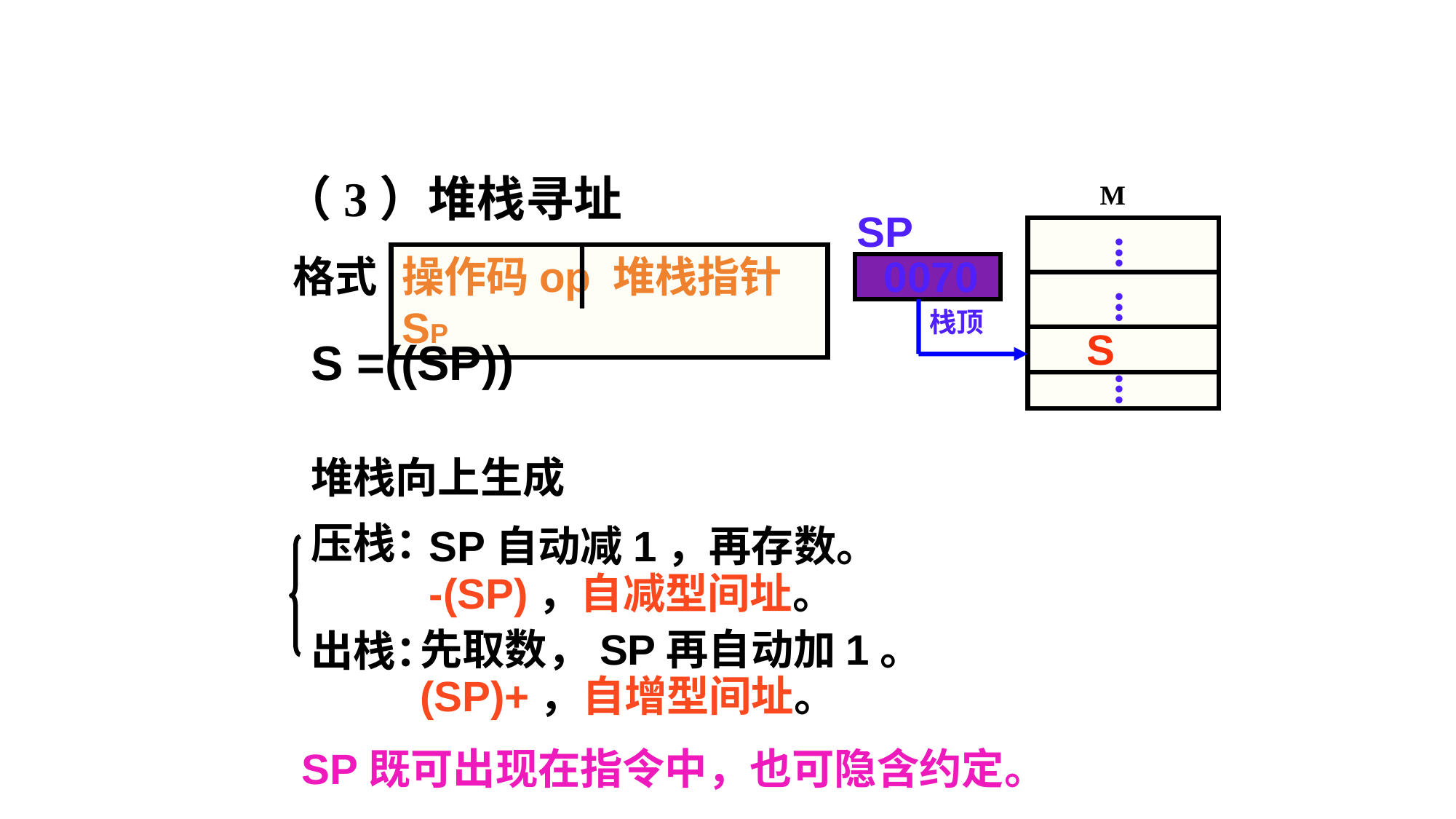

（3）堆栈寻址
 M
SP

...
格式
操作码op 堆栈指针SP

0070

...
栈顶

 S
S =((SP))

...
堆栈向上生成
压栈：

SP自动减1，再存数。
-(SP)，自减型间址。
出栈：
先取数，SP再自动加1。
(SP)+，自增型间址。
SP既可出现在指令中，也可隐含约定。